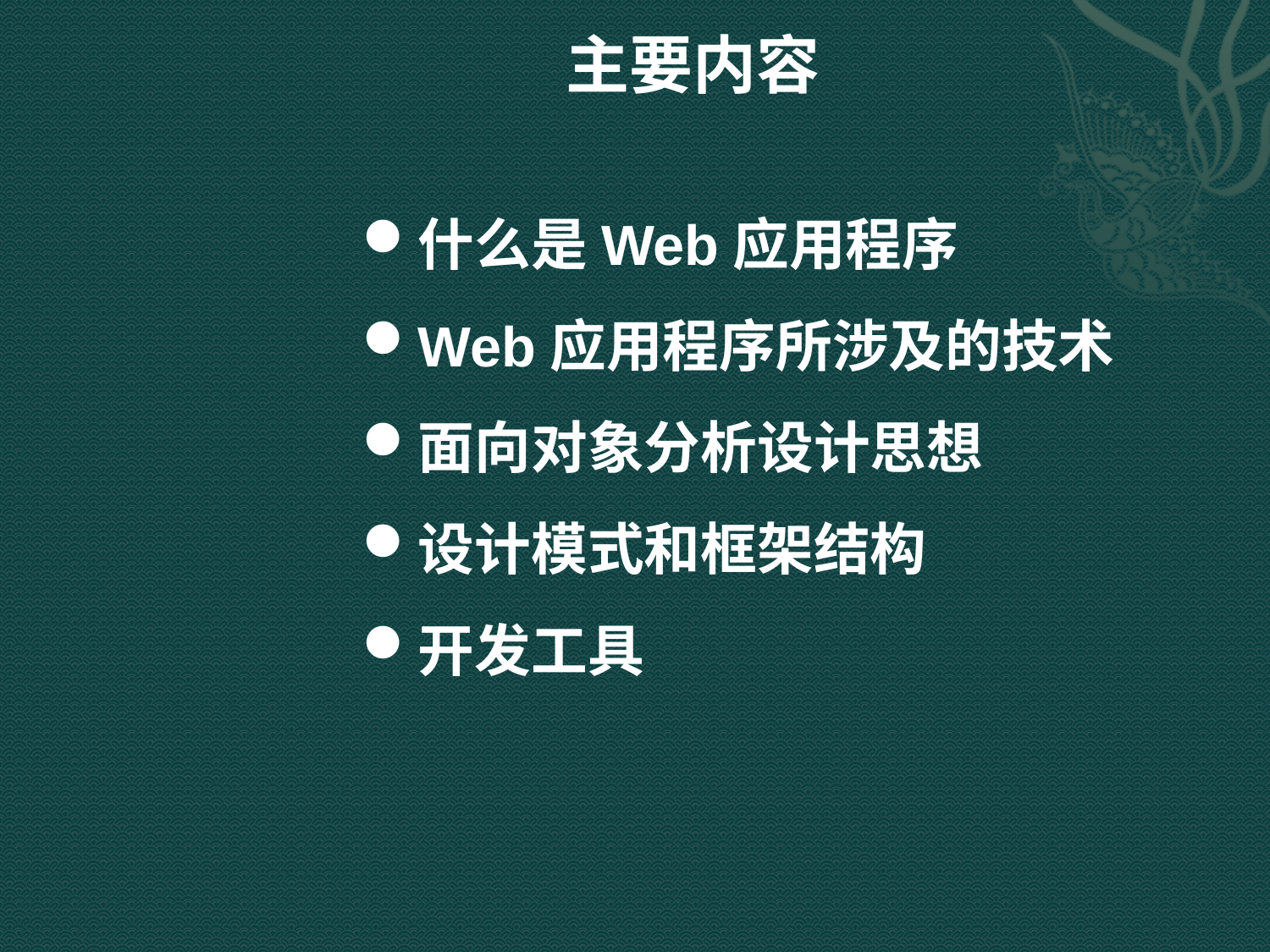

主要内容
什么是Web应用程序
Web应用程序所涉及的技术
面向对象分析设计思想
设计模式和框架结构
开发工具